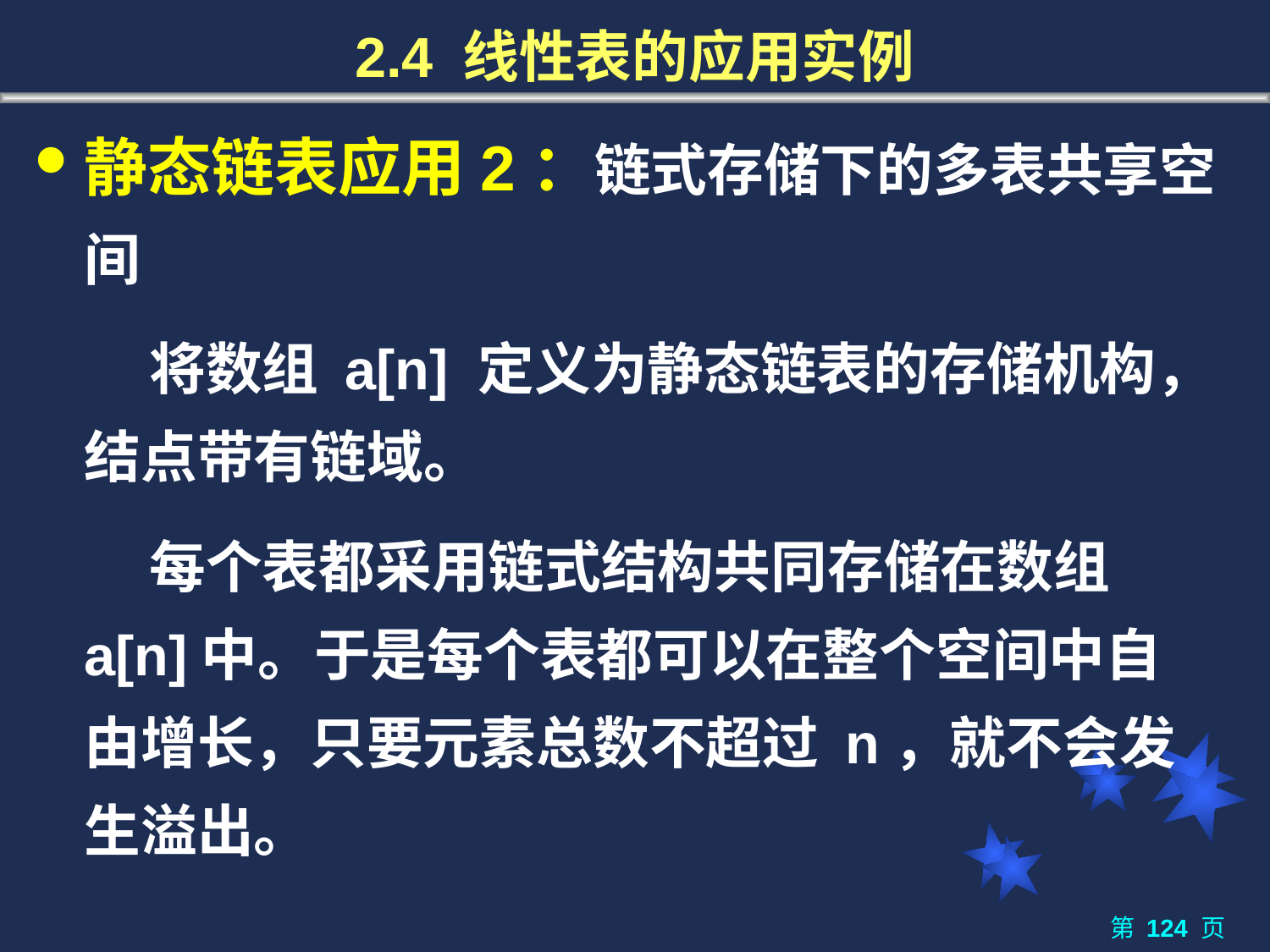

# 2.4 线性表的应用实例
静态链表应用2：链式存储下的多表共享空间
	    将数组 a[n] 定义为静态链表的存储机构，结点带有链域。
	    每个表都采用链式结构共同存储在数组 a[n]中。于是每个表都可以在整个空间中自由增长，只要元素总数不超过 n，就不会发生溢出。
第 124 页